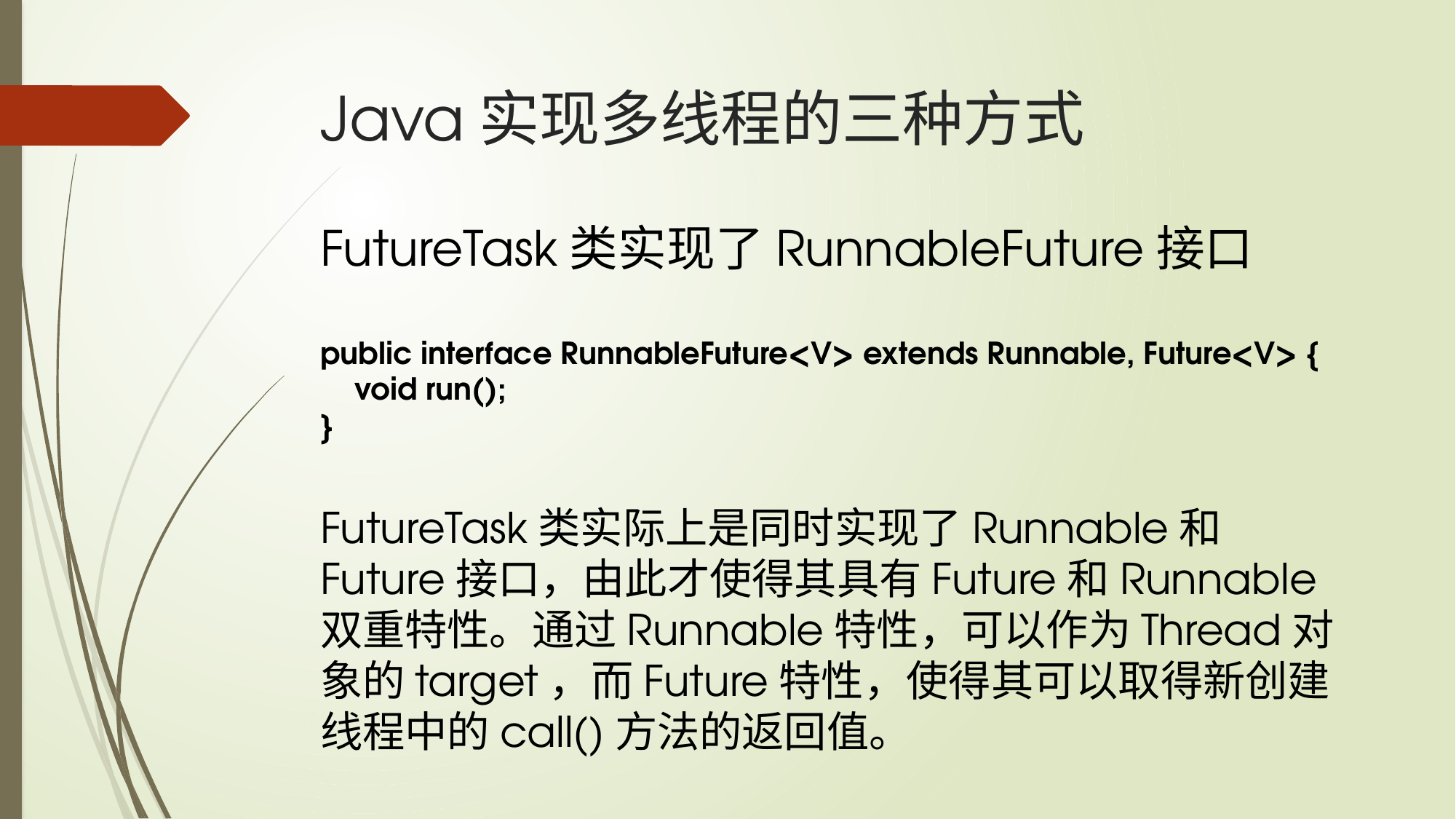

# Java实现多线程的三种方式
FutureTask类实现了RunnableFuture接口

public interface RunnableFuture<V> extends Runnable, Future<V> {
    void run();
}

FutureTask类实际上是同时实现了Runnable和Future接口，由此才使得其具有Future和Runnable双重特性。通过Runnable特性，可以作为Thread对象的target，而Future特性，使得其可以取得新创建线程中的call()方法的返回值。